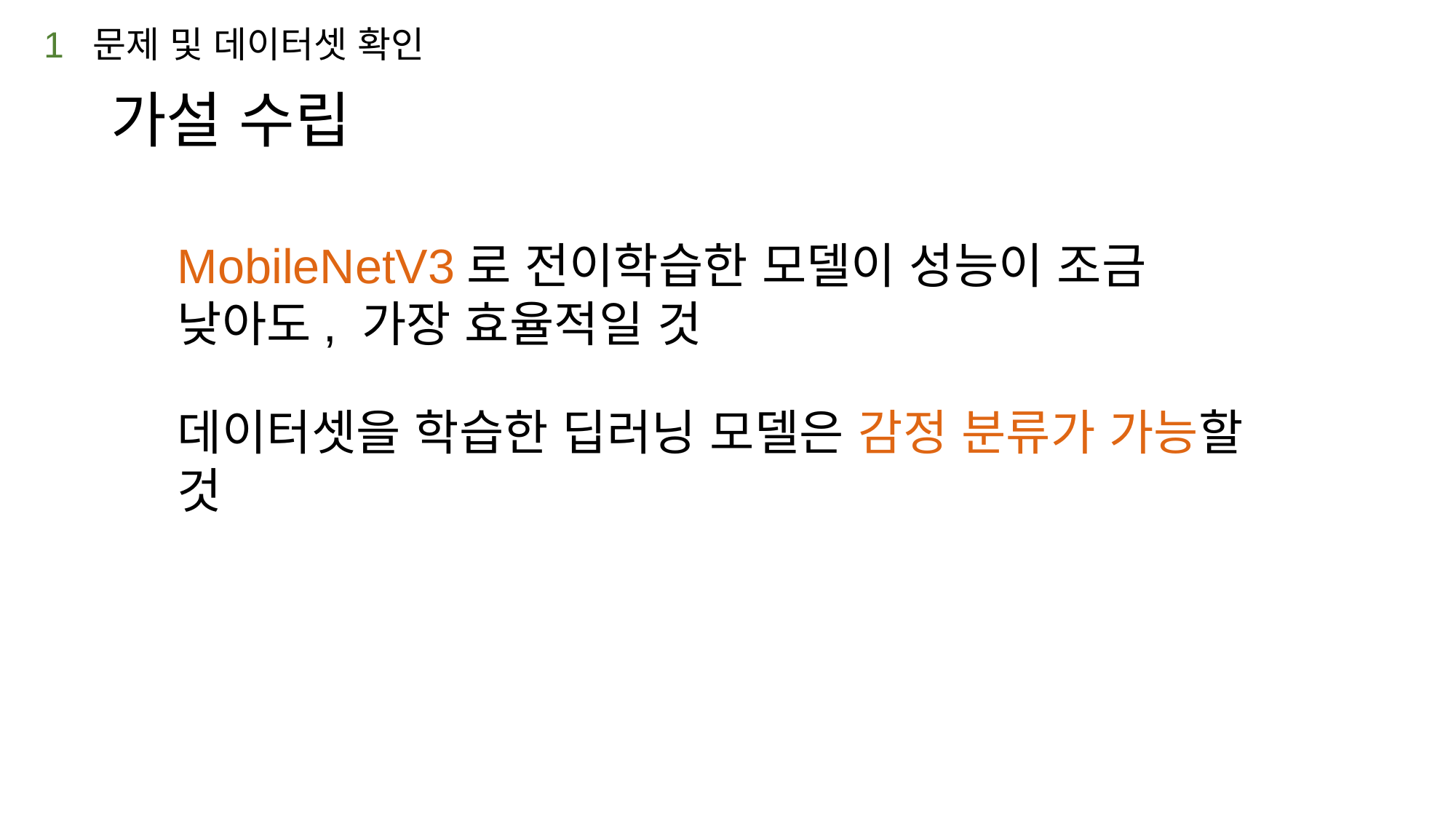

1  문제 및 데이터셋 확인
# 가설 수립
MobileNetV3로 전이학습한 모델이 성능이 조금 낮아도, 가장 효율적일 것
데이터셋을 학습한 딥러닝 모델은 감정 분류가 가능할 것